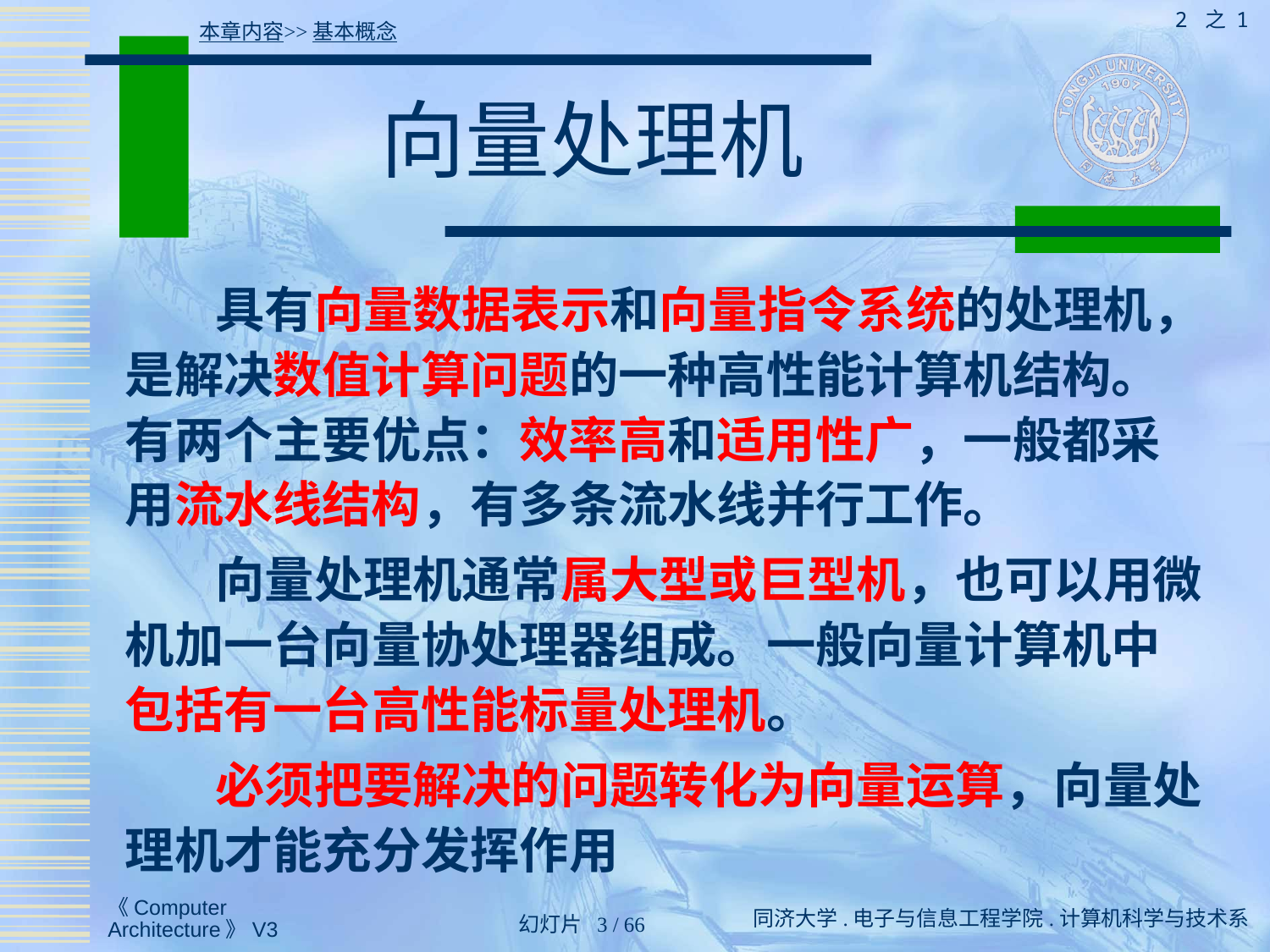

2 之 1
本章内容>>基本概念
# 向量处理机
       具有向量数据表示和向量指令系统的处理机，是解决数值计算问题的一种高性能计算机结构。有两个主要优点：效率高和适用性广，一般都采用流水线结构，有多条流水线并行工作。
       向量处理机通常属大型或巨型机，也可以用微机加一台向量协处理器组成。一般向量计算机中包括有一台高性能标量处理机。
       必须把要解决的问题转化为向量运算，向量处理机才能充分发挥作用